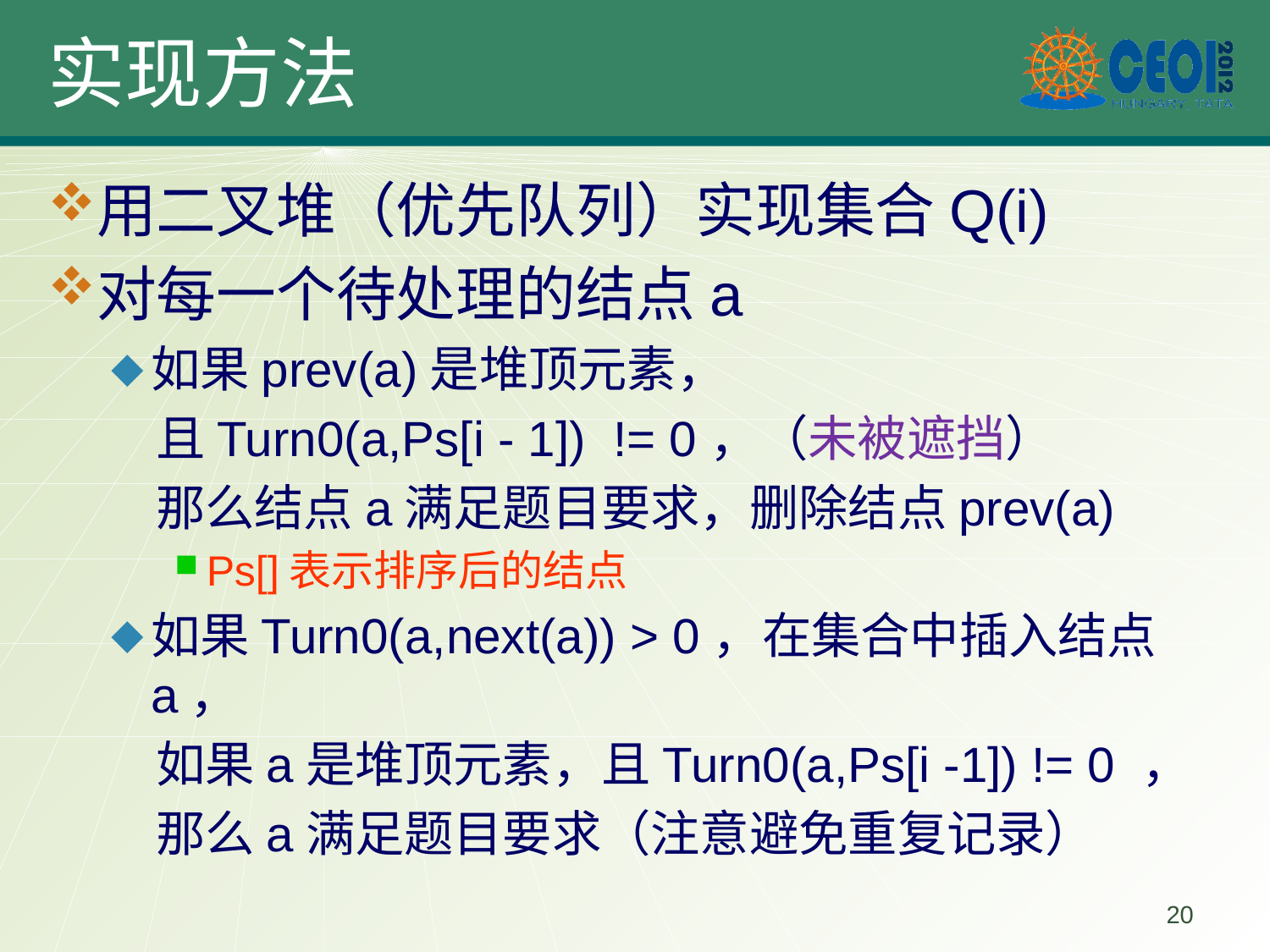

# 实现方法
用二叉堆（优先队列）实现集合Q(i)
对每一个待处理的结点a
如果prev(a)是堆顶元素，
   且Turn0(a,Ps[i - 1])  != 0，（未被遮挡）
   那么结点a满足题目要求，删除结点prev(a)
Ps[]表示排序后的结点
如果Turn0(a,next(a)) > 0，在集合中插入结点a，
   如果a是堆顶元素，且Turn0(a,Ps[i -1]) != 0 ，
   那么a满足题目要求（注意避免重复记录）

20